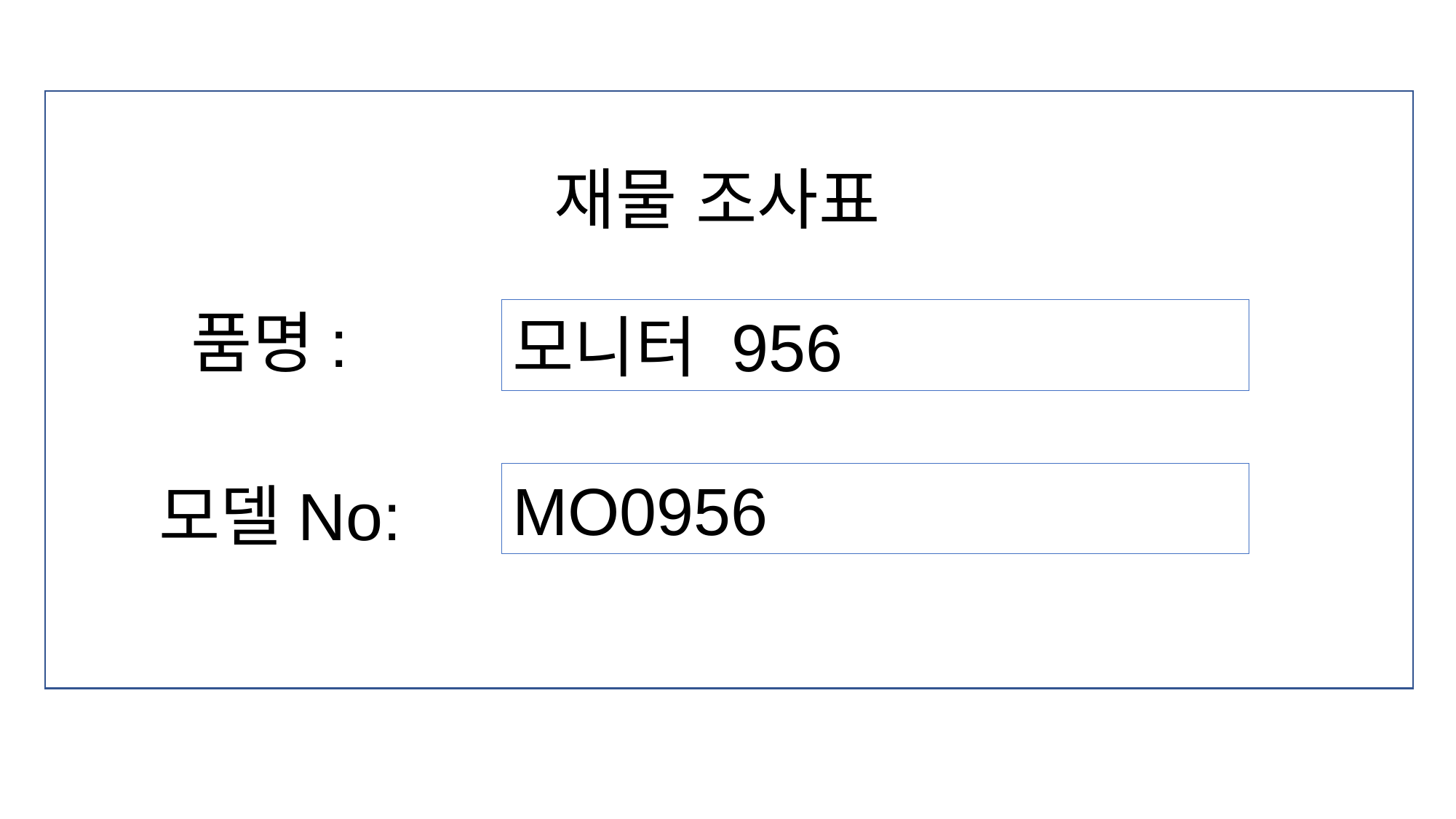

재물 조사표
품명:
모니터 956
MO0956
모델No: